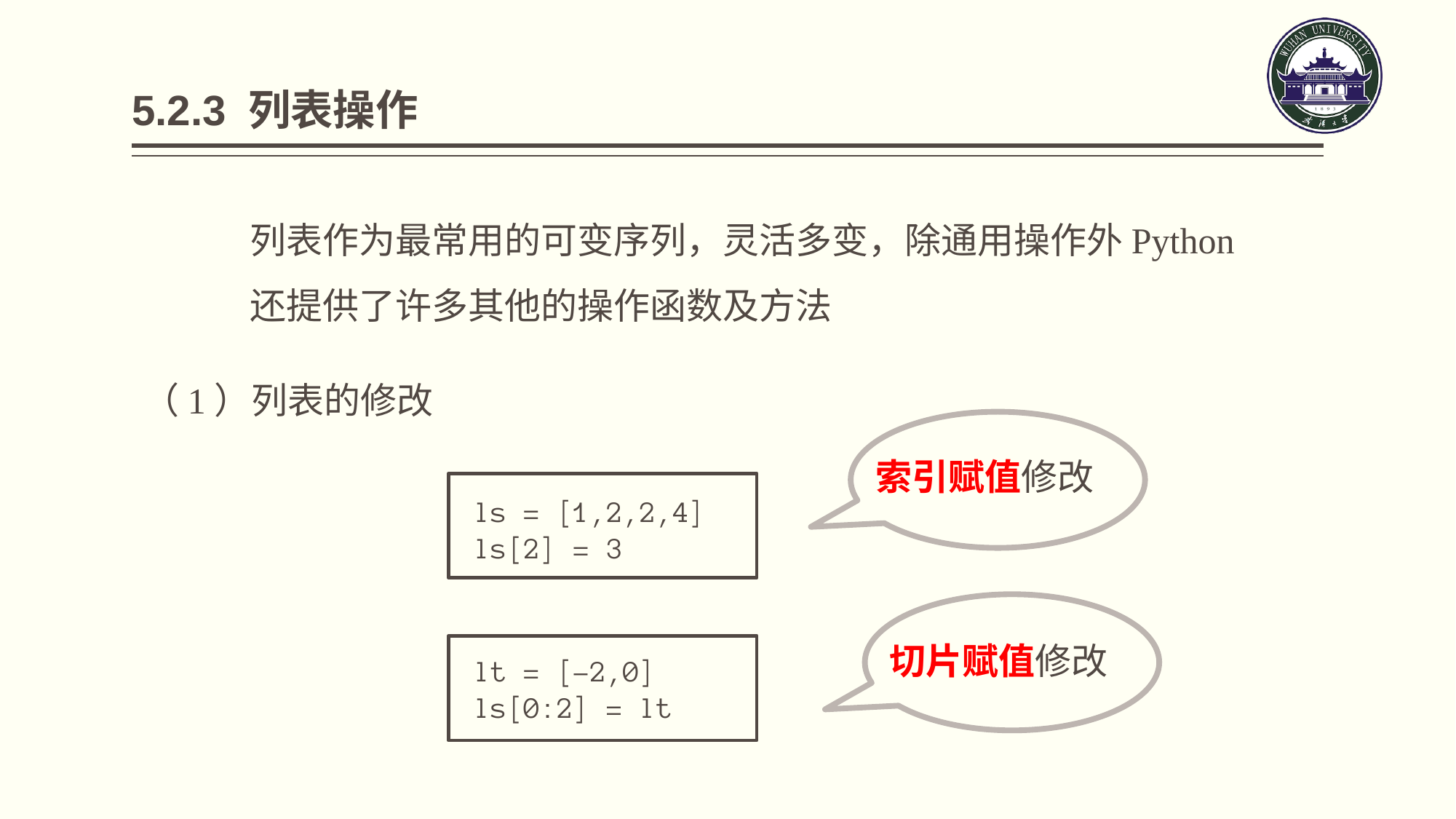

# 5.2.3 列表操作
列表作为最常用的可变序列，灵活多变，除通用操作外Python还提供了许多其他的操作函数及方法
（1）列表的修改

索引赋值修改

ls = [1,2,2,4]
ls[2] = 3

切片赋值修改

lt = [-2,0]
ls[0:2] = lt